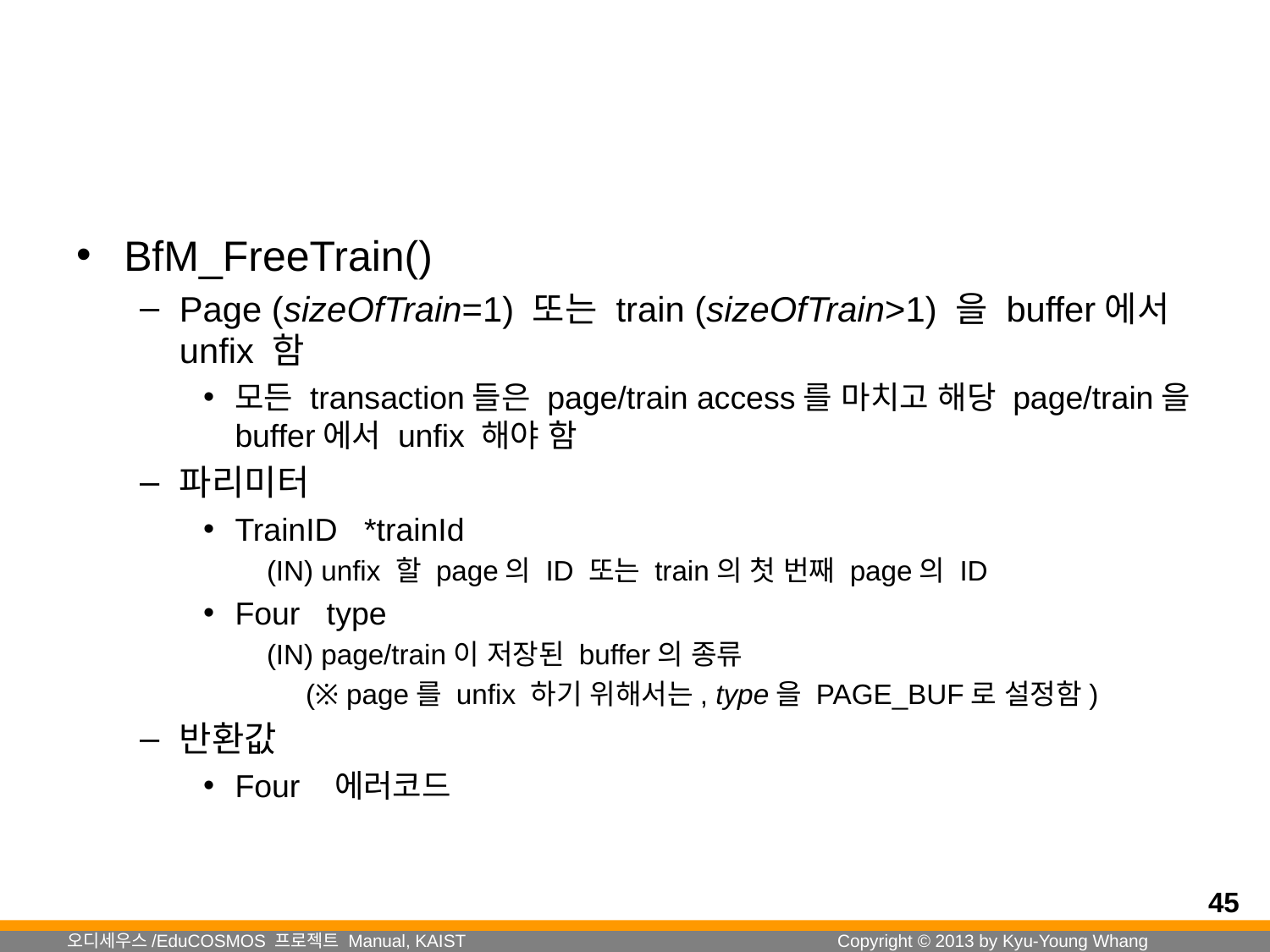

#
BfM_FreeTrain()
Page (sizeOfTrain=1) 또는 train (sizeOfTrain>1) 을 buffer에서 unfix 함
모든 transaction들은 page/train access를 마치고 해당 page/train을 buffer에서 unfix 해야 함
파리미터
TrainID   *trainId
(IN) unfix 할 page의 ID 또는 train의 첫 번째 page의 ID
Four   type
(IN) page/train이 저장된 buffer의 종류
     (※ page를 unfix 하기 위해서는, type을 PAGE_BUF로 설정함)
반환값
Four   에러코드